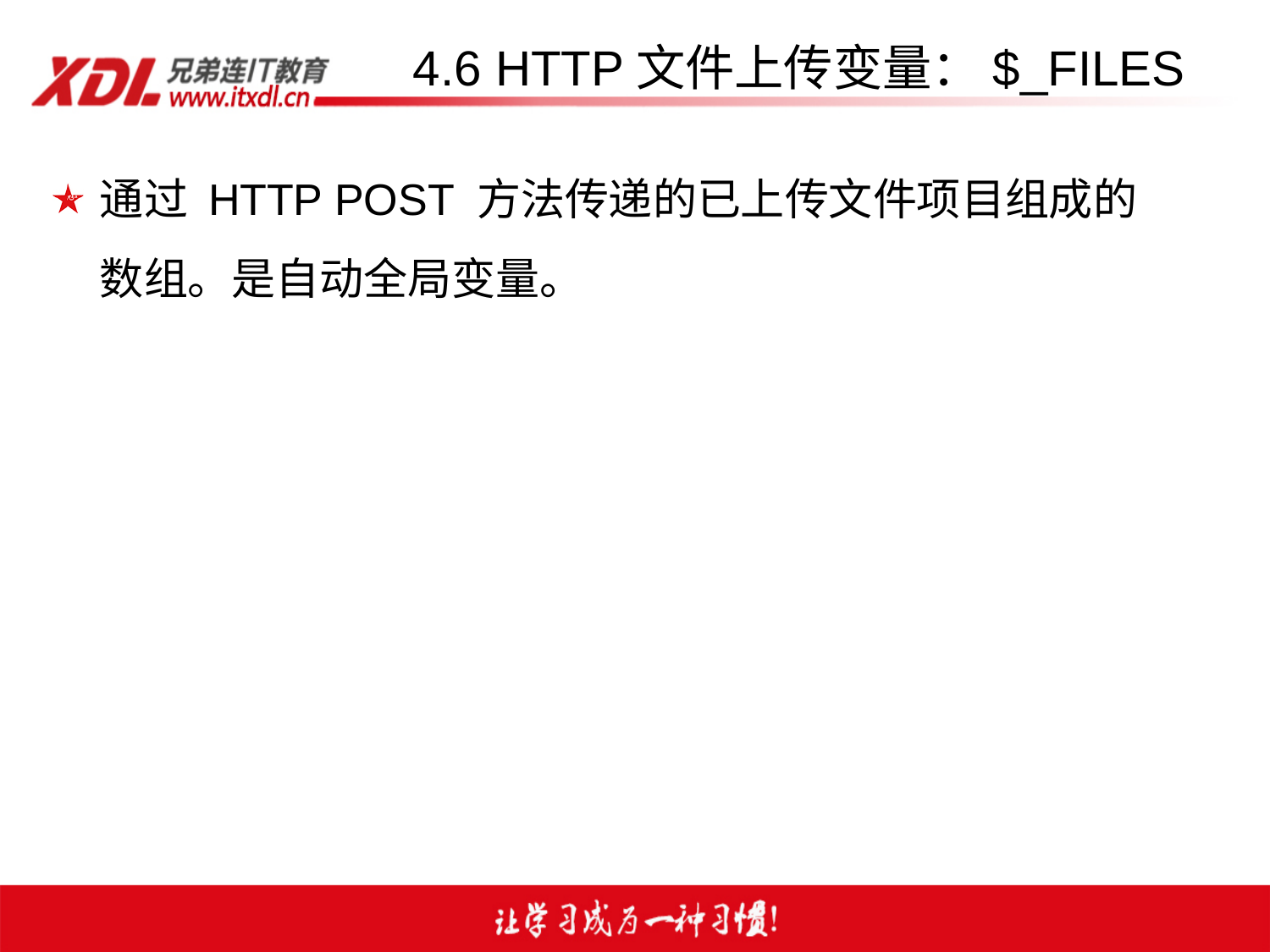

# 4.6 HTTP文件上传变量：$_FILES
通过 HTTP POST 方法传递的已上传文件项目组成的数组。是自动全局变量。